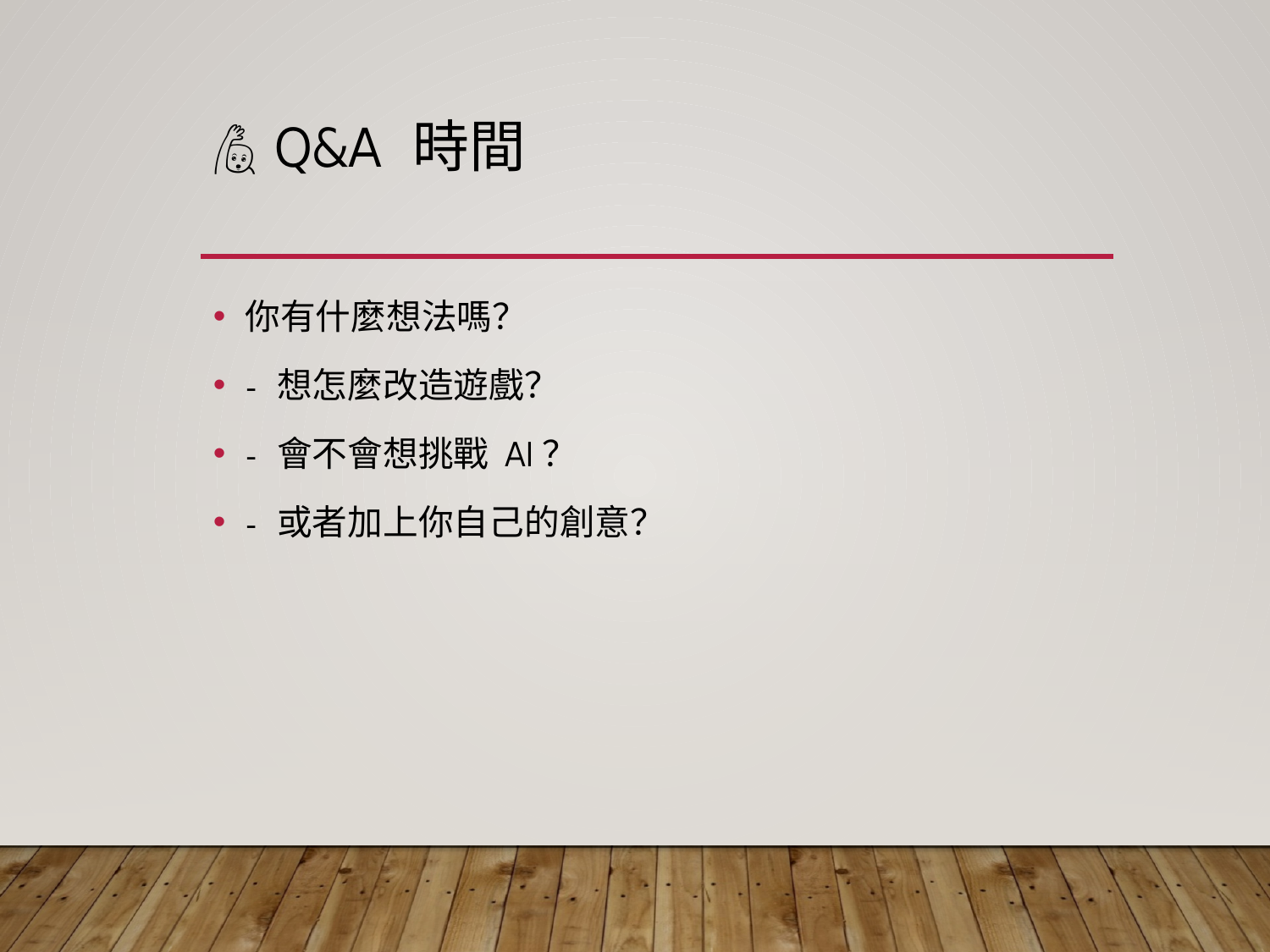

# 🙋 Q&A 時間
你有什麼想法嗎？
- 想怎麼改造遊戲？
- 會不會想挑戰 AI？
- 或者加上你自己的創意？